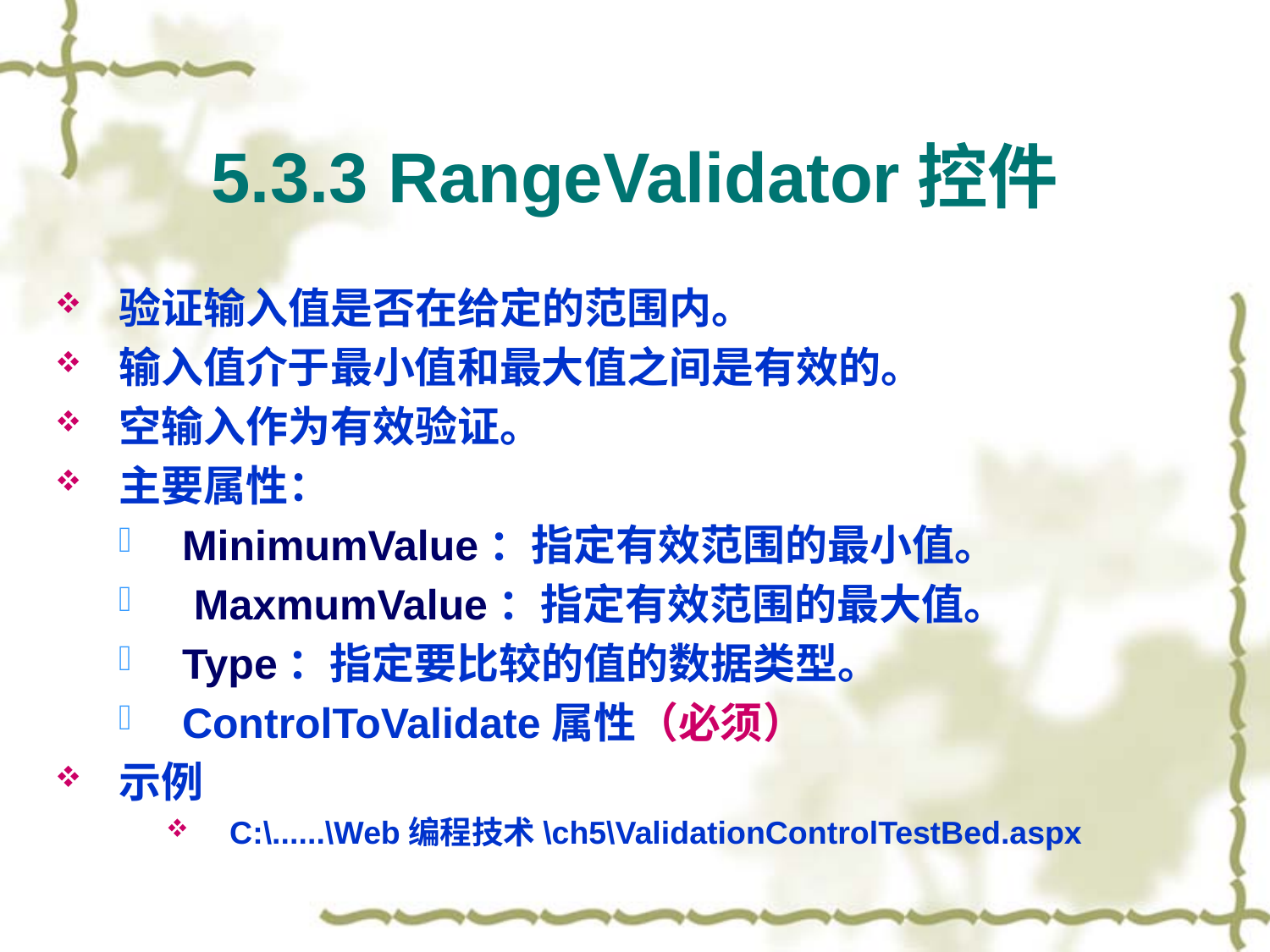

# 5.3.3 RangeValidator控件
验证输入值是否在给定的范围内。
输入值介于最小值和最大值之间是有效的。
空输入作为有效验证。
主要属性：
MinimumValue：指定有效范围的最小值。
 MaxmumValue：指定有效范围的最大值。
Type：指定要比较的值的数据类型。
ControlToValidate属性（必须）
示例
C:\......\Web编程技术\ch5\ValidationControlTestBed.aspx